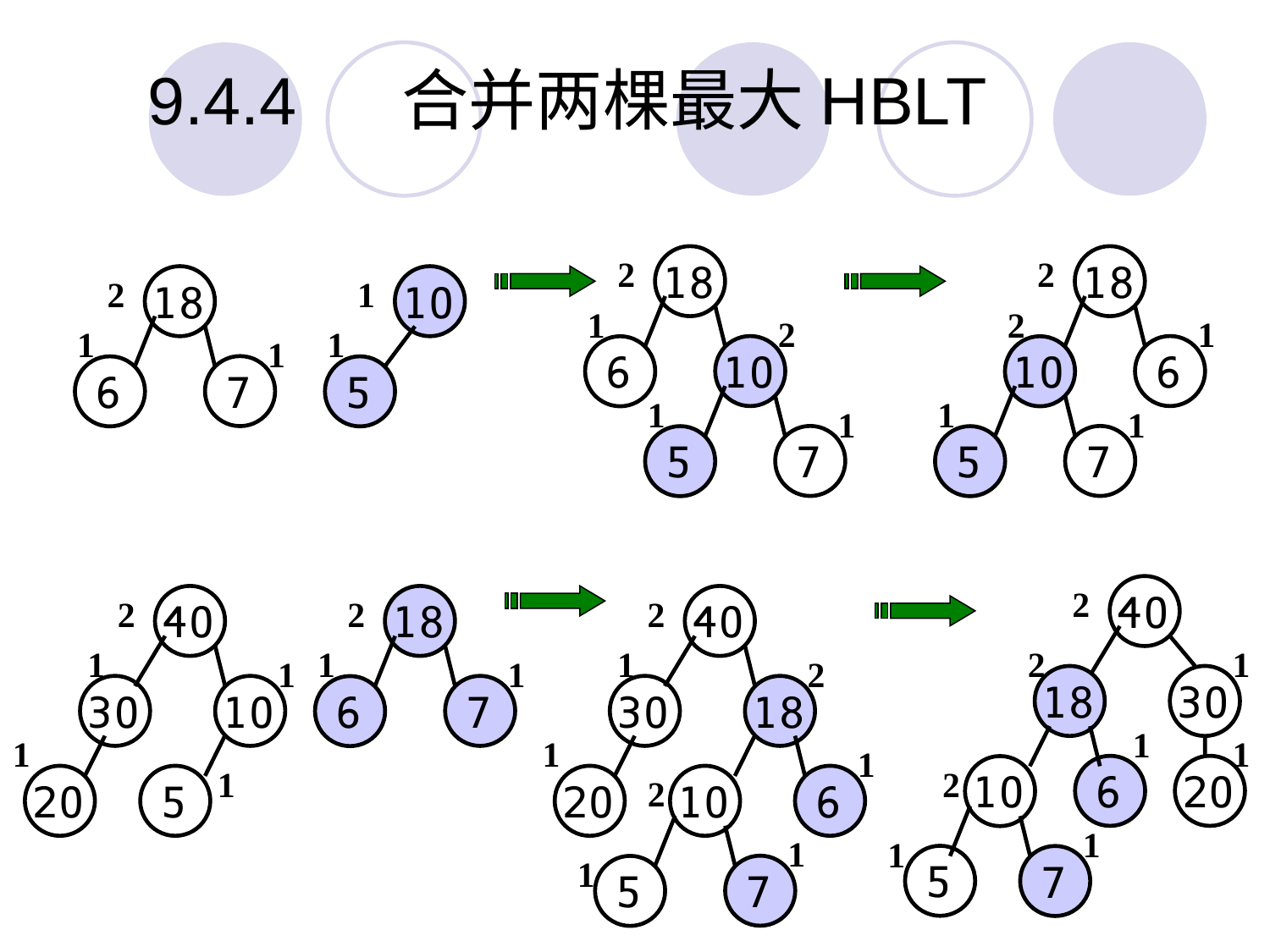

9.4.4	合并两棵最大HBLT
31

2
18
2
18
2
18
1
10

1

2

2

1
1

1

1

10
6
6
10
7
6
5
1

1

1

1
7
7
5
5
2
40
2
40
2
18

2
40

1

1

1

2

1

1

1

2
18
30
30
10
7
30
18
6
1
1
1
1

1

1
6
20
2
10
20
5
20
2
10
6

1

1
1
1
5
7
7
5